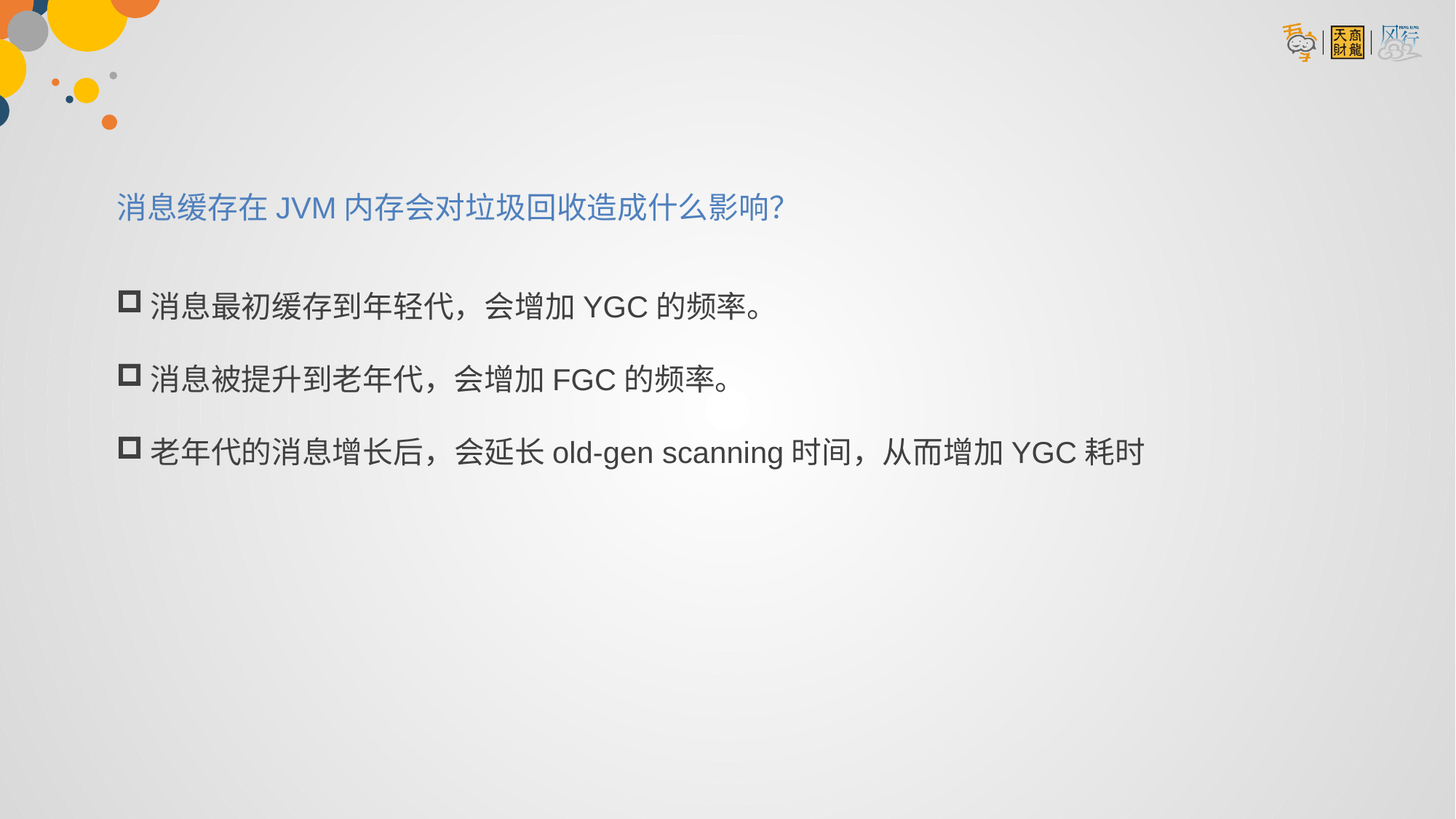

消息缓存在JVM内存会对垃圾回收造成什么影响？
消息最初缓存到年轻代，会增加YGC的频率。
消息被提升到老年代，会增加FGC的频率。
老年代的消息增长后，会延长old-gen scanning时间，从而增加YGC耗时